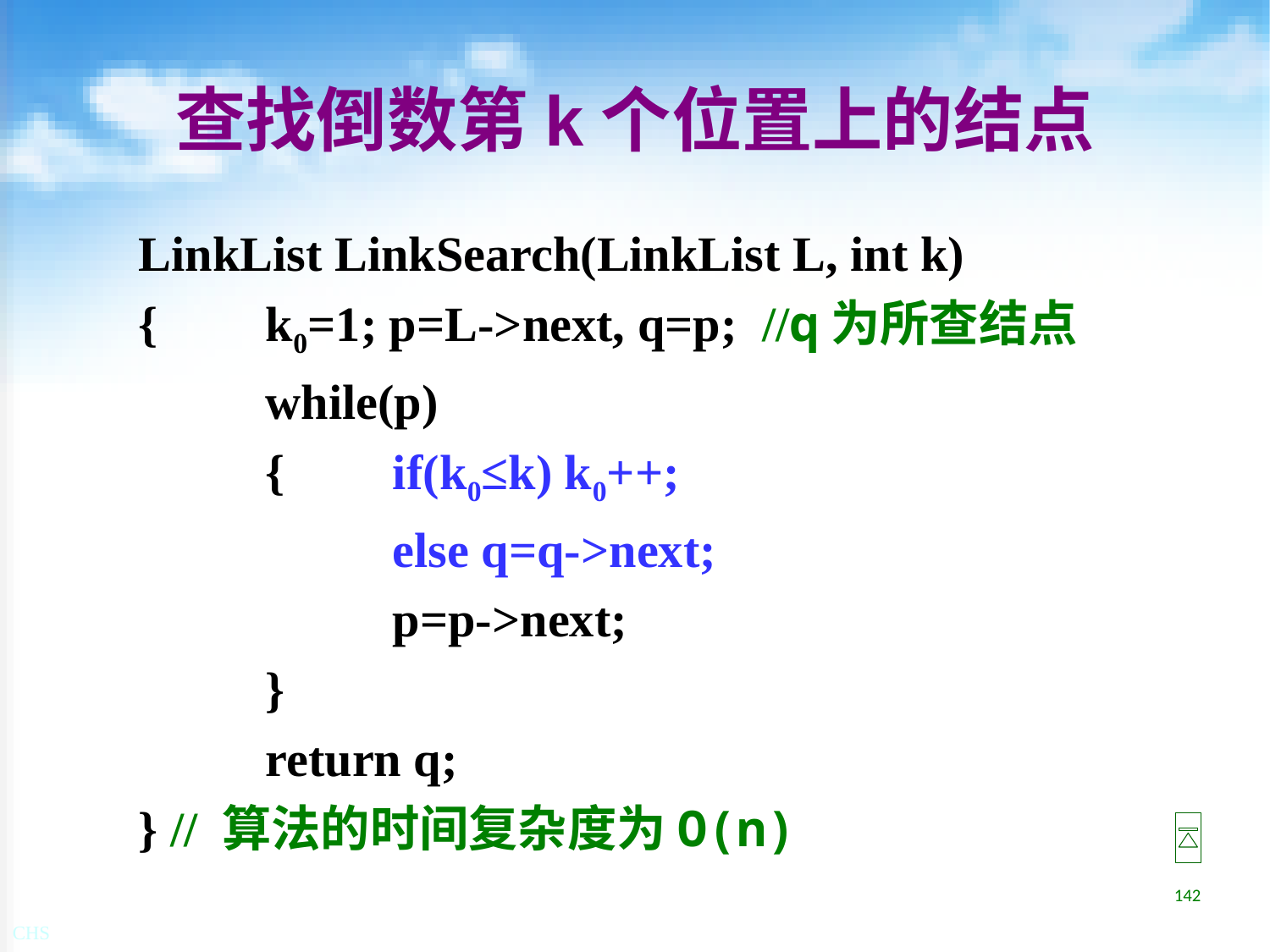

# 查找倒数第k个位置上的结点
LinkList LinkSearch(LinkList L, int k)
{	k0=1; p=L->next, q=p;  //q为所查结点
	while(p)
	{	if(k0≤k) k0++;
		else q=q->next;
		p=p->next;
	}
	return q;
} // 算法的时间复杂度为O(n)

142